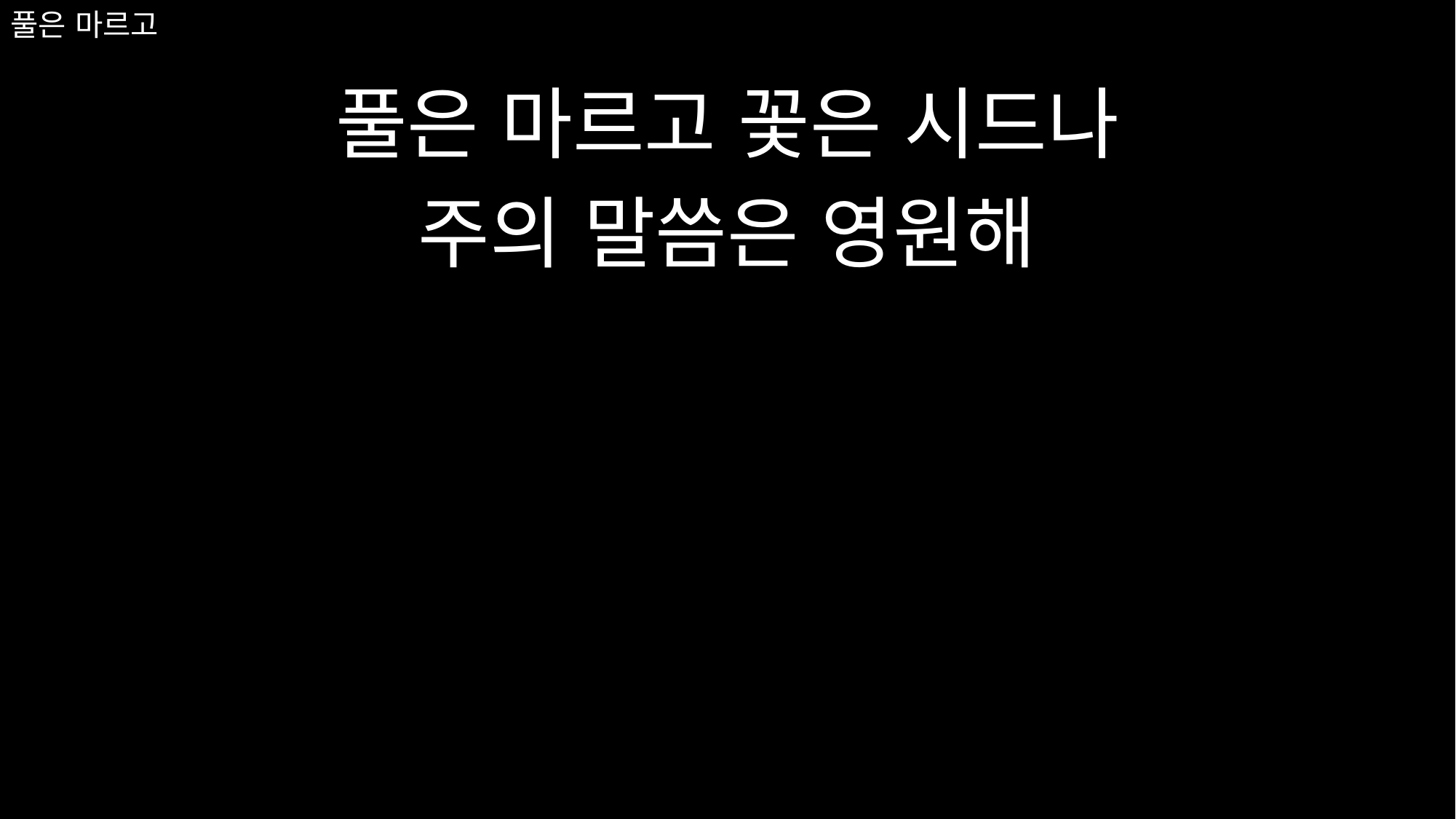

# 풀은 마르고
풀은 마르고 꽃은 시드나
주의 말씀은 영원해